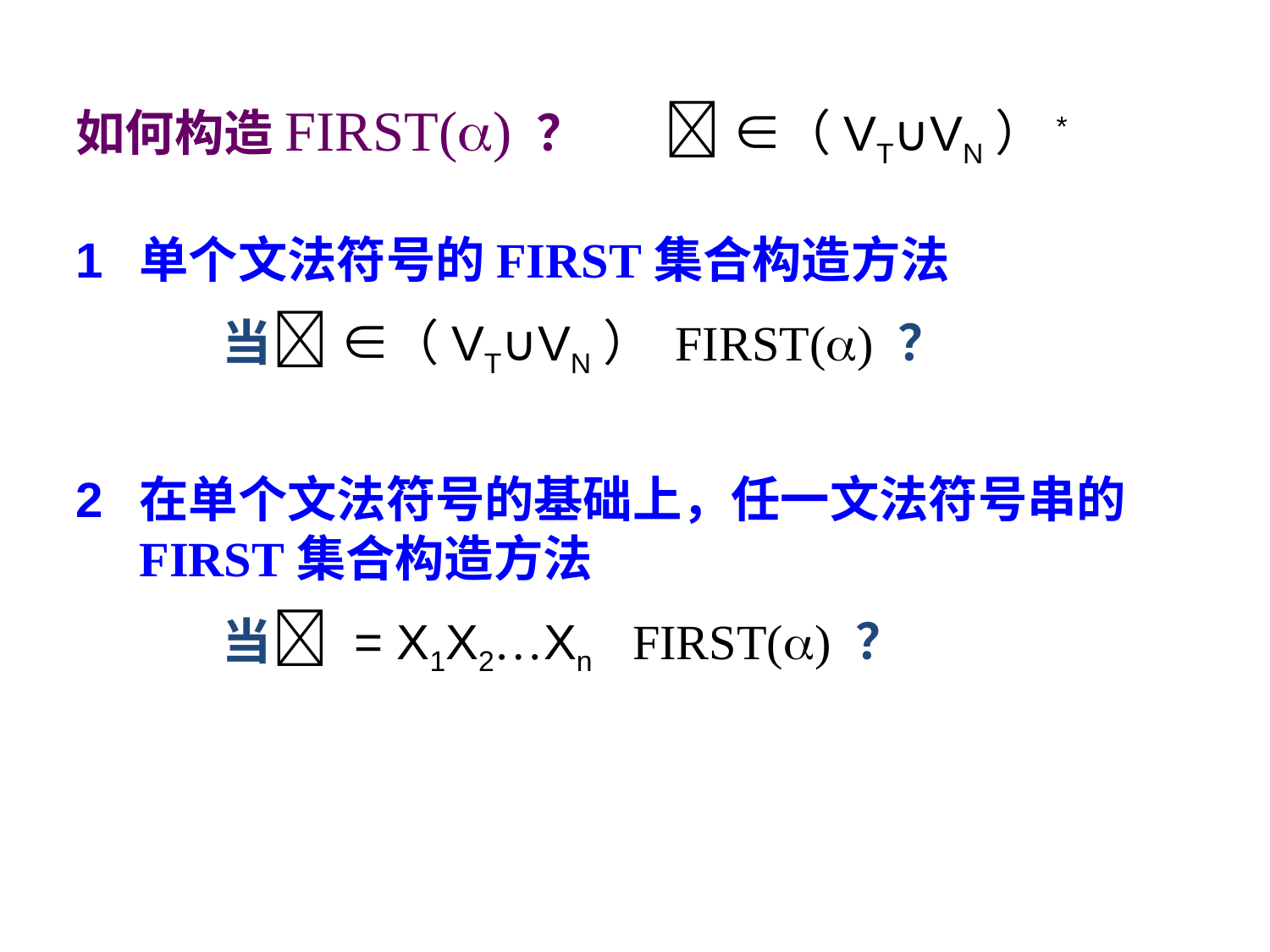

如何构造FIRST(α) ？       α ∈（VT∪VN）*
单个文法符号的FIRST集合构造方法
            当α ∈（VT∪VN） FIRST(α) ？

在单个文法符号的基础上，任一文法符号串的FIRST集合构造方法
            当α = X1X2…Xn     FIRST(α) ？